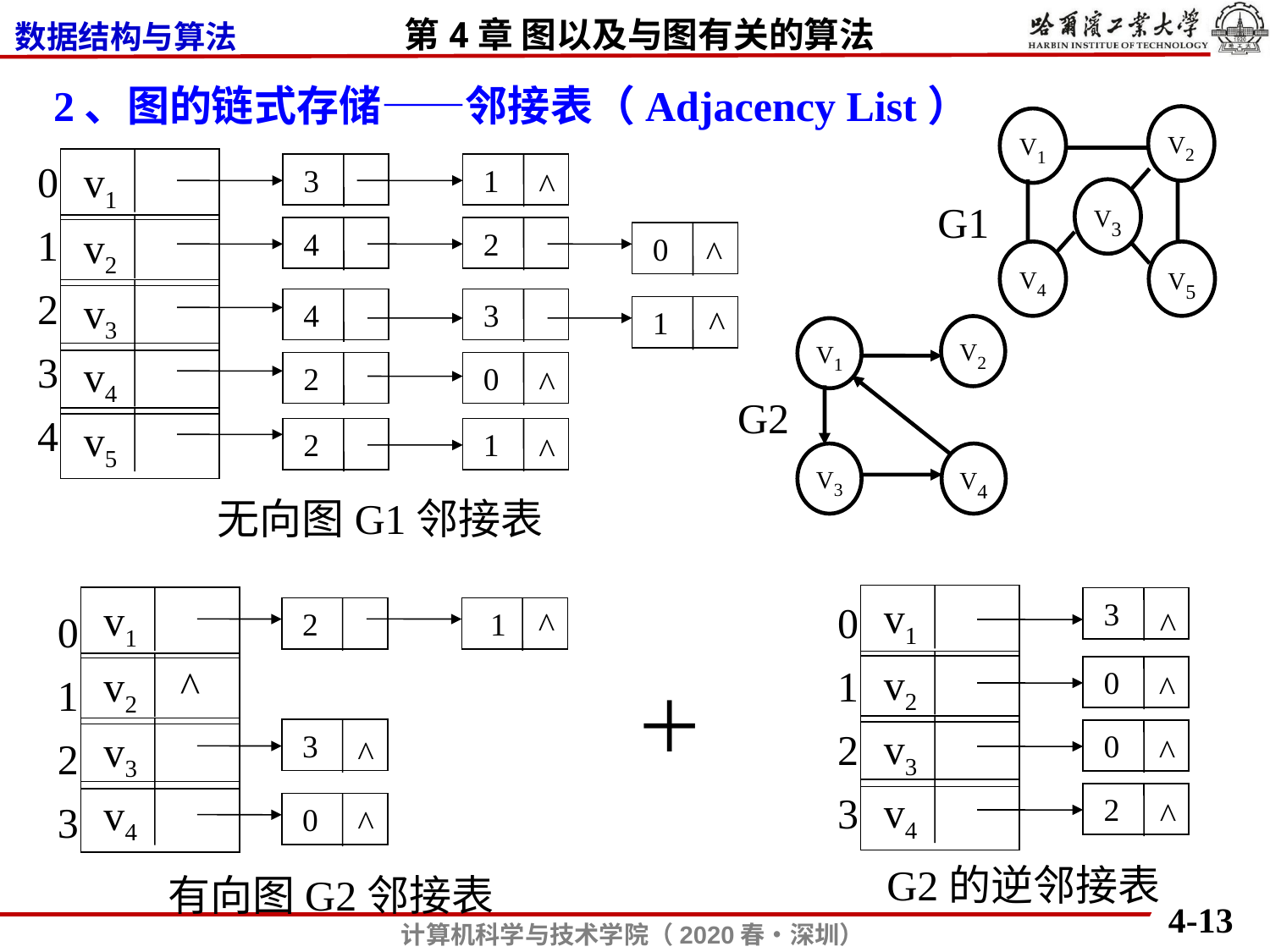

2、图的链式存储——邻接表（Adjacency List）
V2
V1

V3

G1

V4
V5

0
1
2
3
4
 v1

 v2

 v3

 v4

 v5

 3

 1

^

 4

 2

 0

^

 4

 3

^
 1

 2

 0

^

 2

 1

^

无向图G1邻接表
V2
V1

G2

V3
V4

0
1
2
3
 v1

 3

^

 v2

 0

^

 v3

 0

^

 v4

 2

^

G2的逆邻接表
0
1
2
3
 v1

^
 2

  1

 v2       ^

 v3

 3

^

 v4

 0

^

有向图G2邻接表
＋